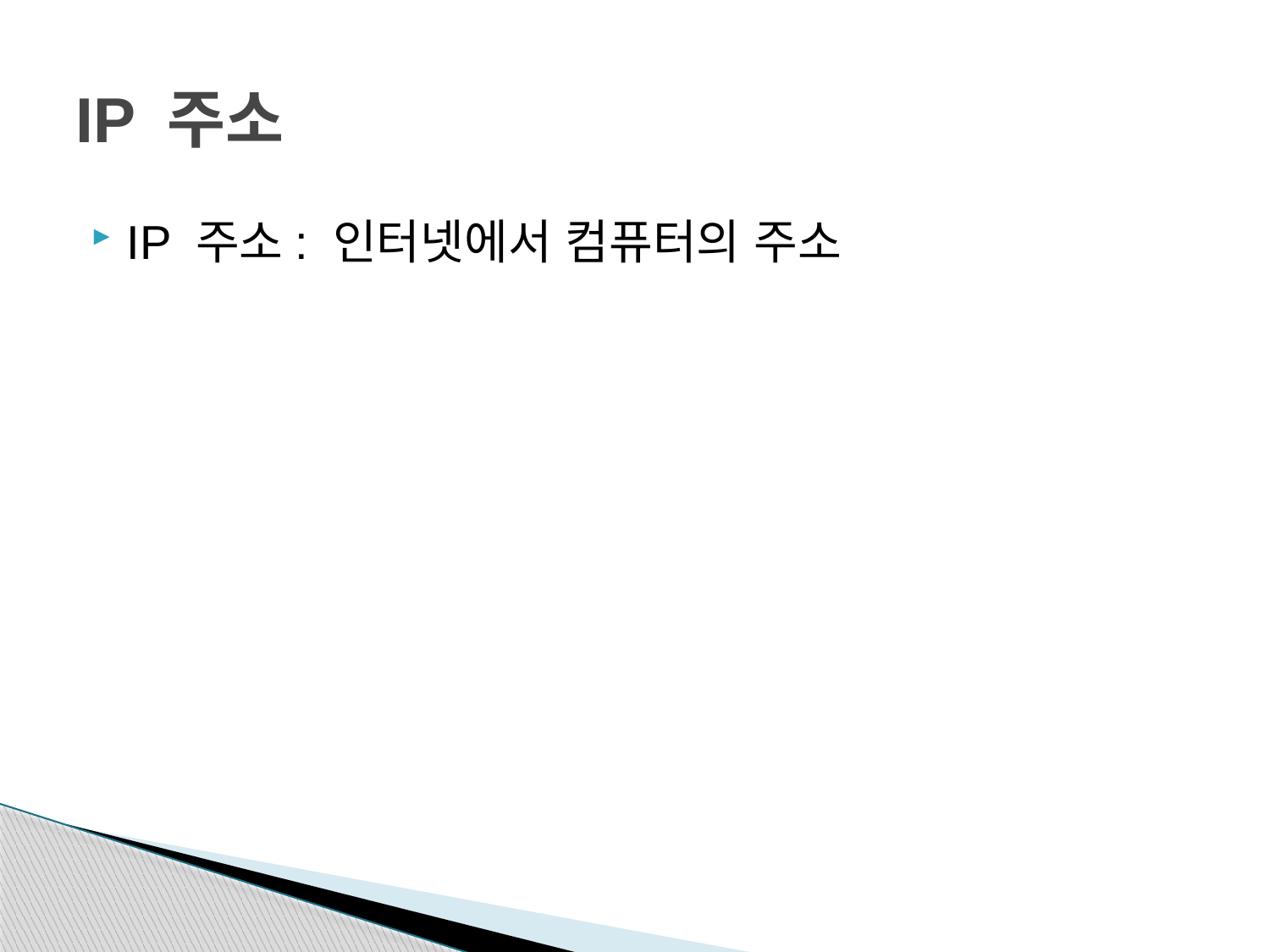

# IP 주소
IP 주소: 인터넷에서 컴퓨터의 주소